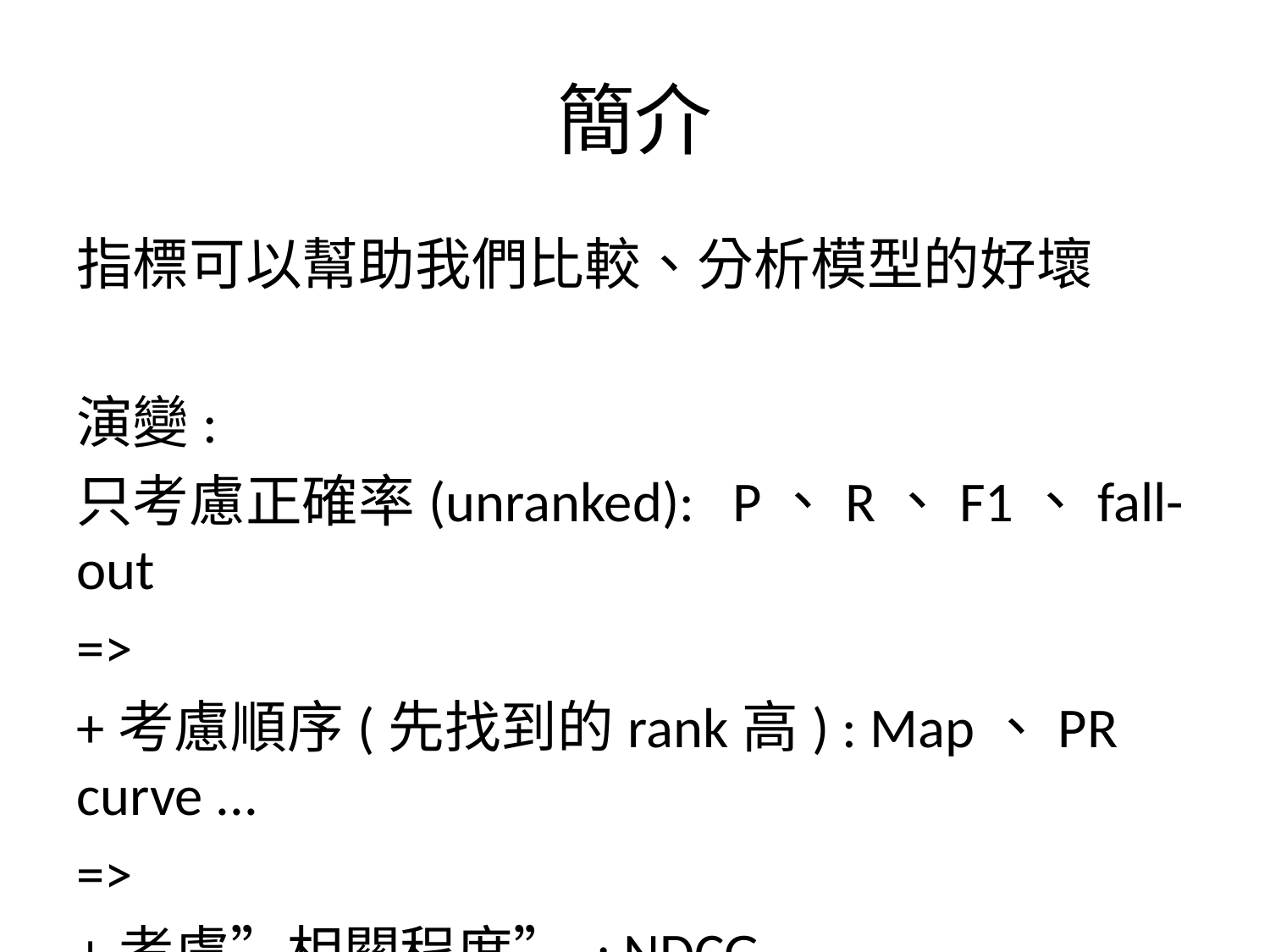

# 簡介
指標可以幫助我們比較、分析模型的好壞

演變:
只考慮正確率(unranked):   P、R、F1、fall-out
=>
+考慮順序(先找到的rank高) : Map、PR curve ...
=>
+考慮”相關程度” : NDCG